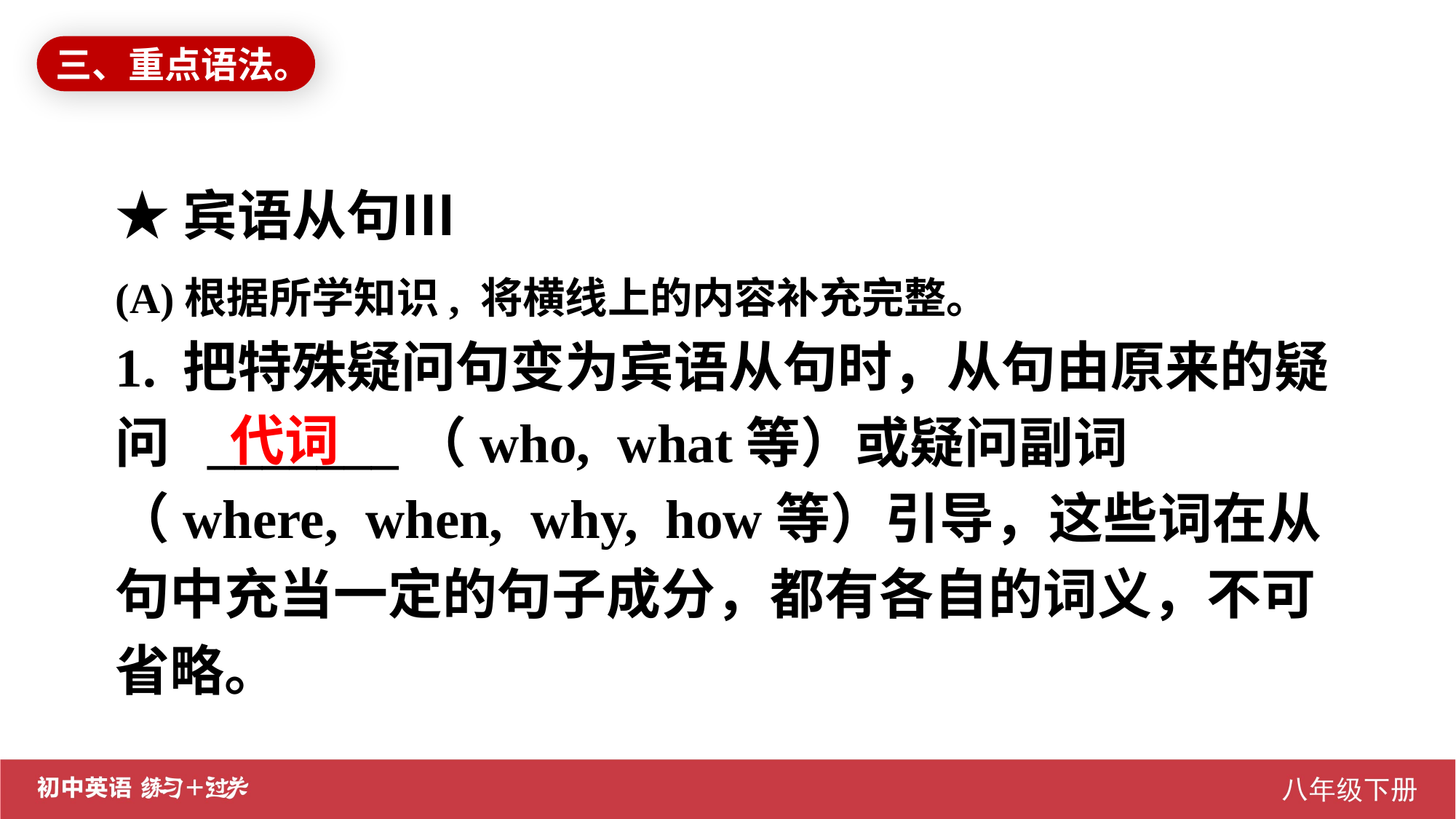

三、重点语法。
★宾语从句Ⅲ
(A)根据所学知识, 将横线上的内容补充完整。
1. 把特殊疑问句变为宾语从句时，从句由原来的疑问  _______（who,  what等）或疑问副词（where,  when,  why,  how等）引导，这些词在从句中充当一定的句子成分，都有各自的词义，不可省略。
代词